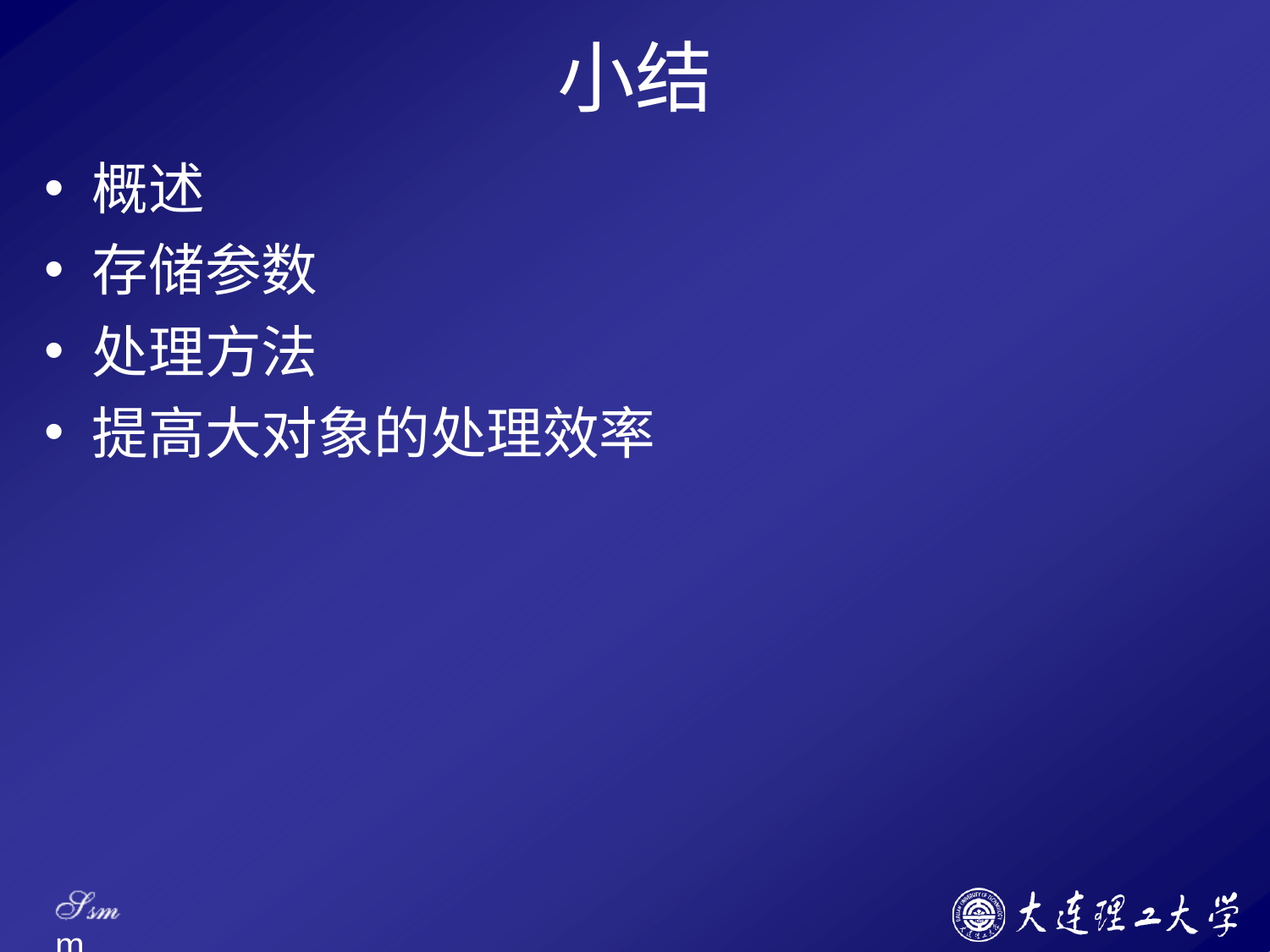

# 小结
概述
存储参数
处理方法
提高大对象的处理效率

Ssm